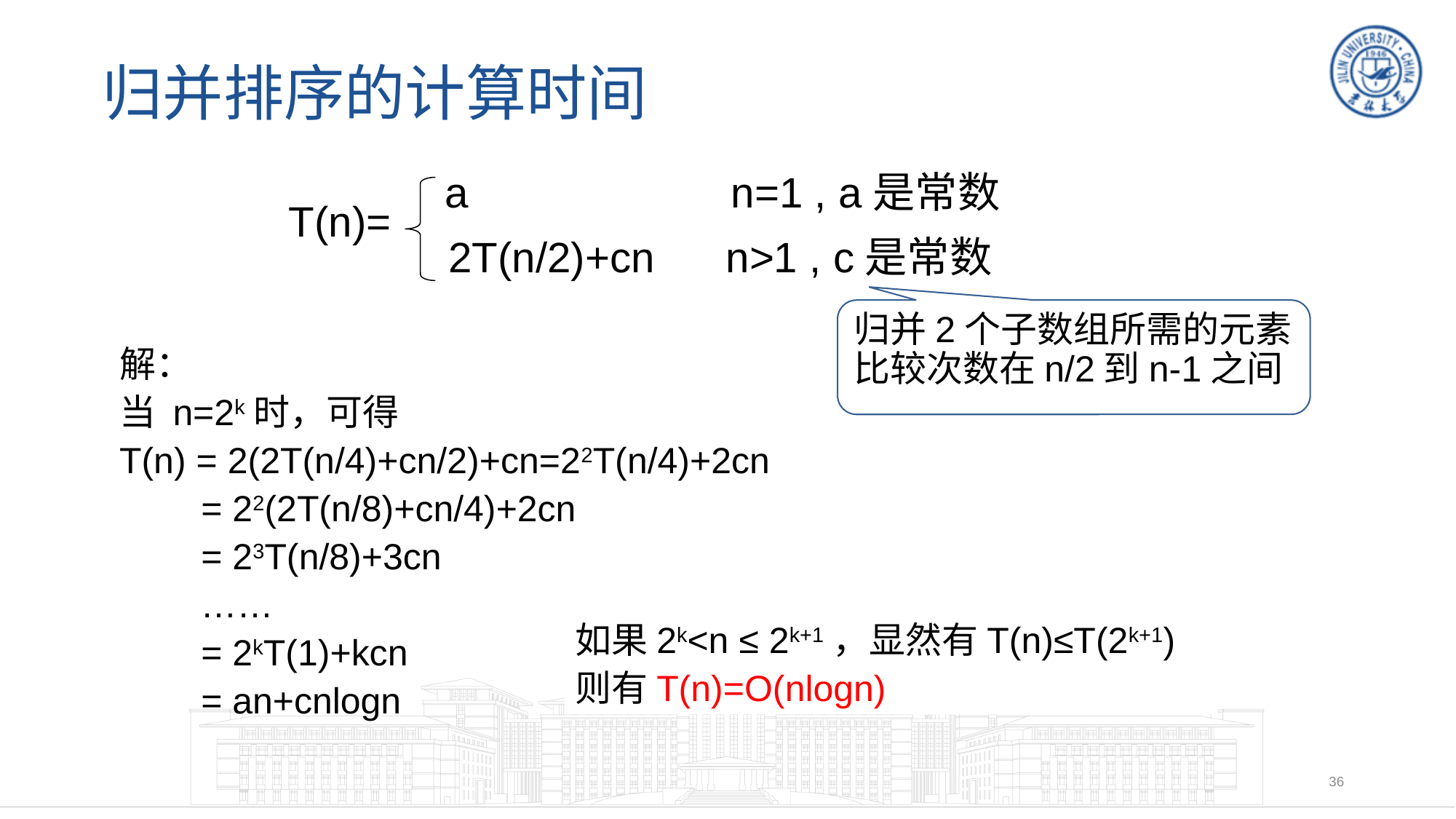

# 归并排序的计算时间
a	               n=1 , a是常数

T(n)=
2T(n/2)+cn	     n>1 , c是常数
归并2个子数组所需的元素比较次数在n/2到n-1之间
解：
当 n=2k时，可得
T(n) = 2(2T(n/4)+cn/2)+cn=22T(n/4)+2cn
        = 22(2T(n/8)+cn/4)+2cn
        = 23T(n/8)+3cn
        ……
        = 2kT(1)+kcn
        = an+cnlogn
如果2k<n ≤ 2k+1，显然有T(n)≤T(2k+1)
则有T(n)=O(nlogn)
36